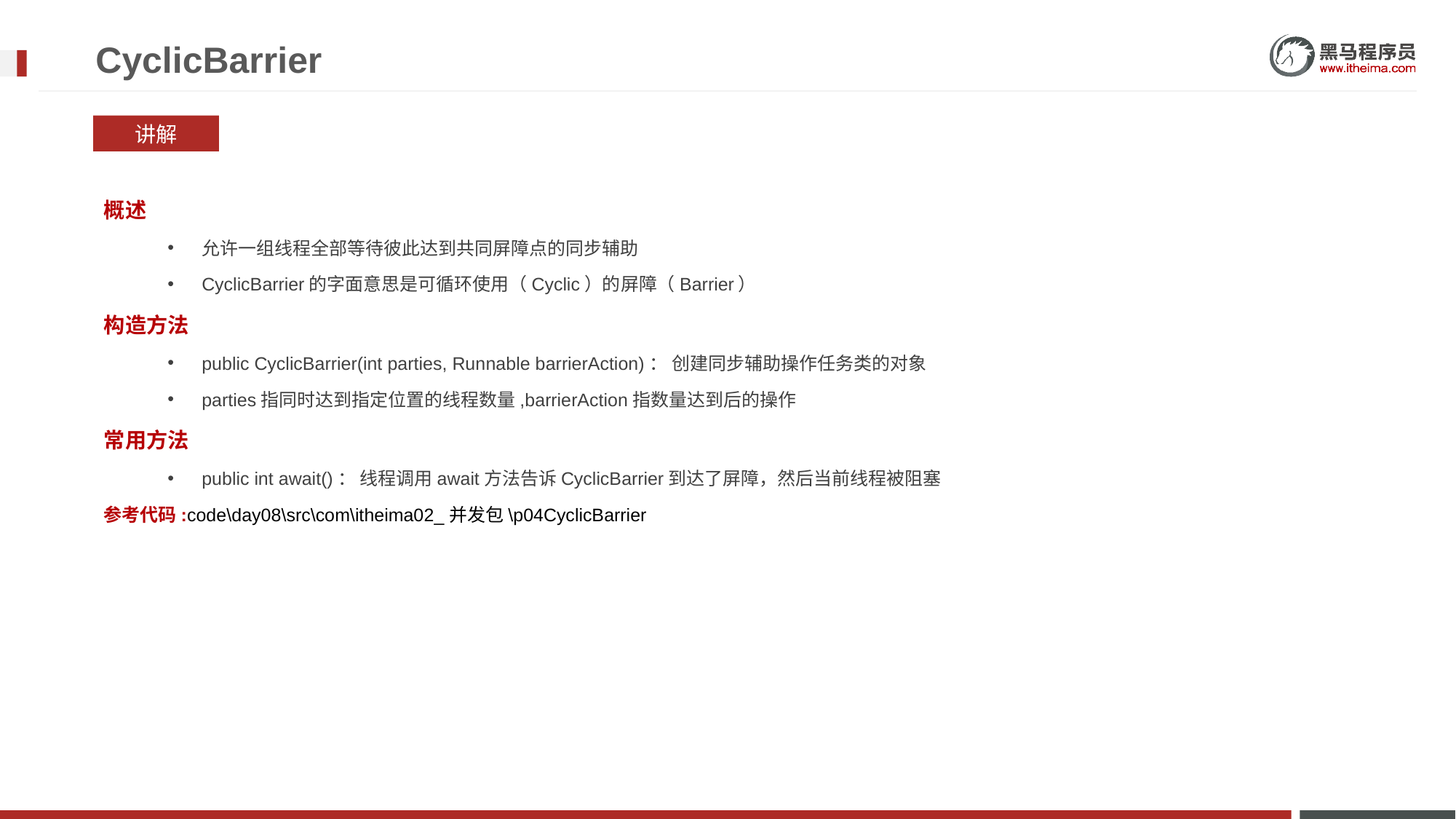

# CyclicBarrier
讲解
概述
允许一组线程全部等待彼此达到共同屏障点的同步辅助
CyclicBarrier的字面意思是可循环使用（Cyclic）的屏障（Barrier）
构造方法
public CyclicBarrier(int parties, Runnable barrierAction)： 创建同步辅助操作任务类的对象
parties指同时达到指定位置的线程数量,barrierAction指数量达到后的操作
常用方法
public int await()： 线程调用await方法告诉CyclicBarrier到达了屏障，然后当前线程被阻塞
参考代码:code\day08\src\com\itheima02_并发包\p04CyclicBarrier